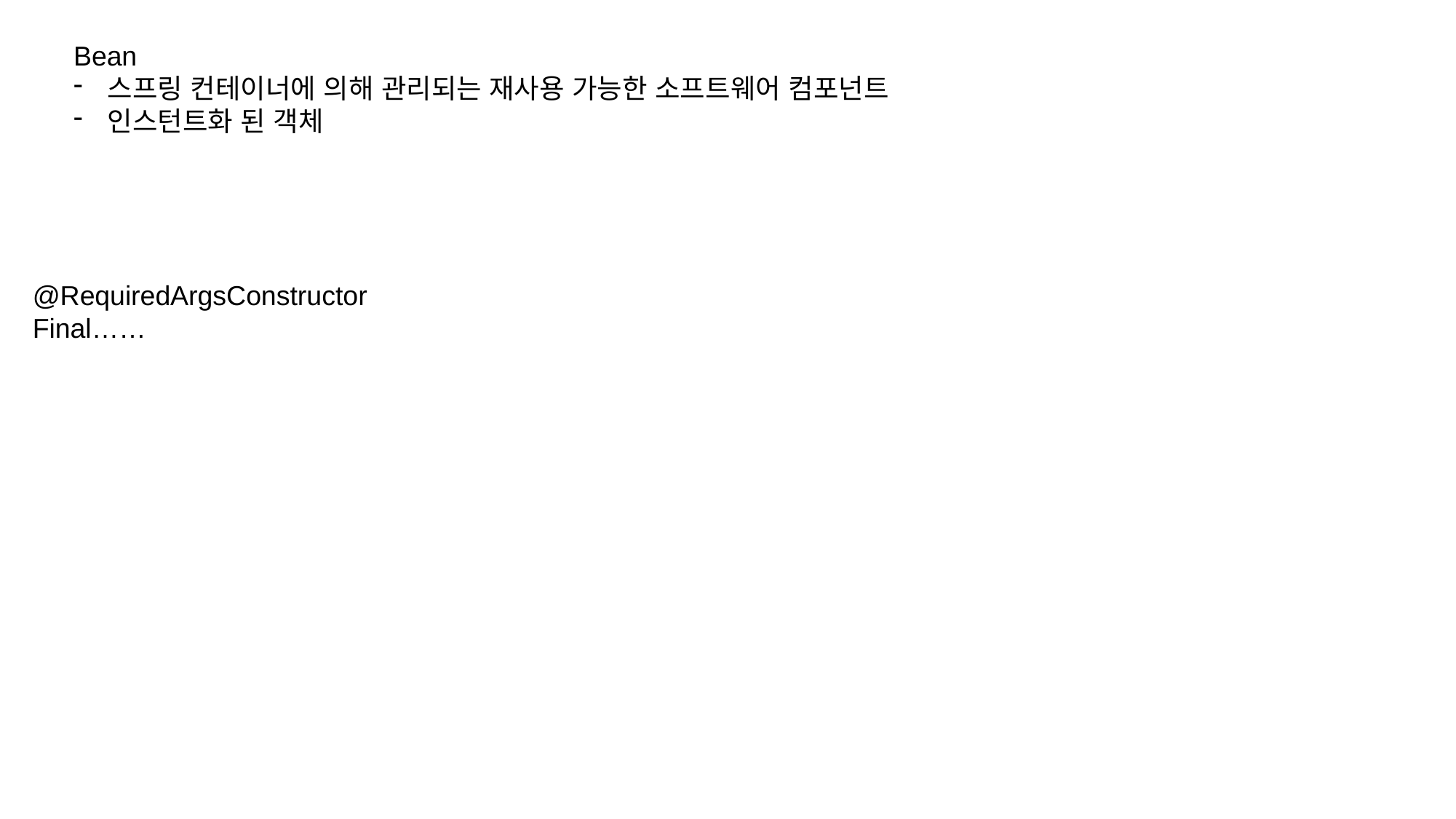

Bean
스프링 컨테이너에 의해 관리되는 재사용 가능한 소프트웨어 컴포넌트
인스턴트화 된 객체

@RequiredArgsConstructor
Final……